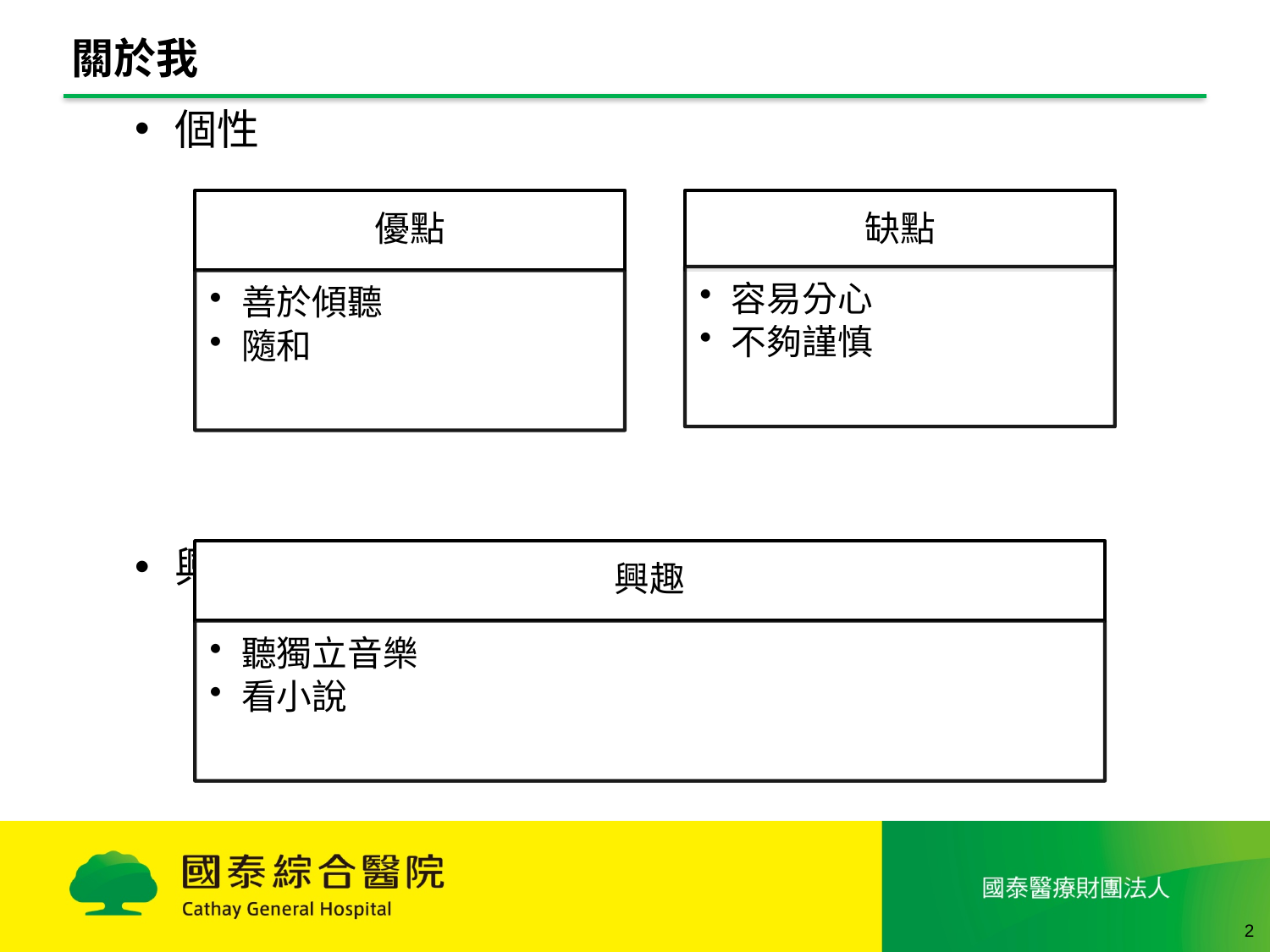

# 關於我
個性

興趣

優點
善於傾聽
隨和
缺點
容易分心
不夠謹慎

興趣
聽獨立音樂
看小說
2